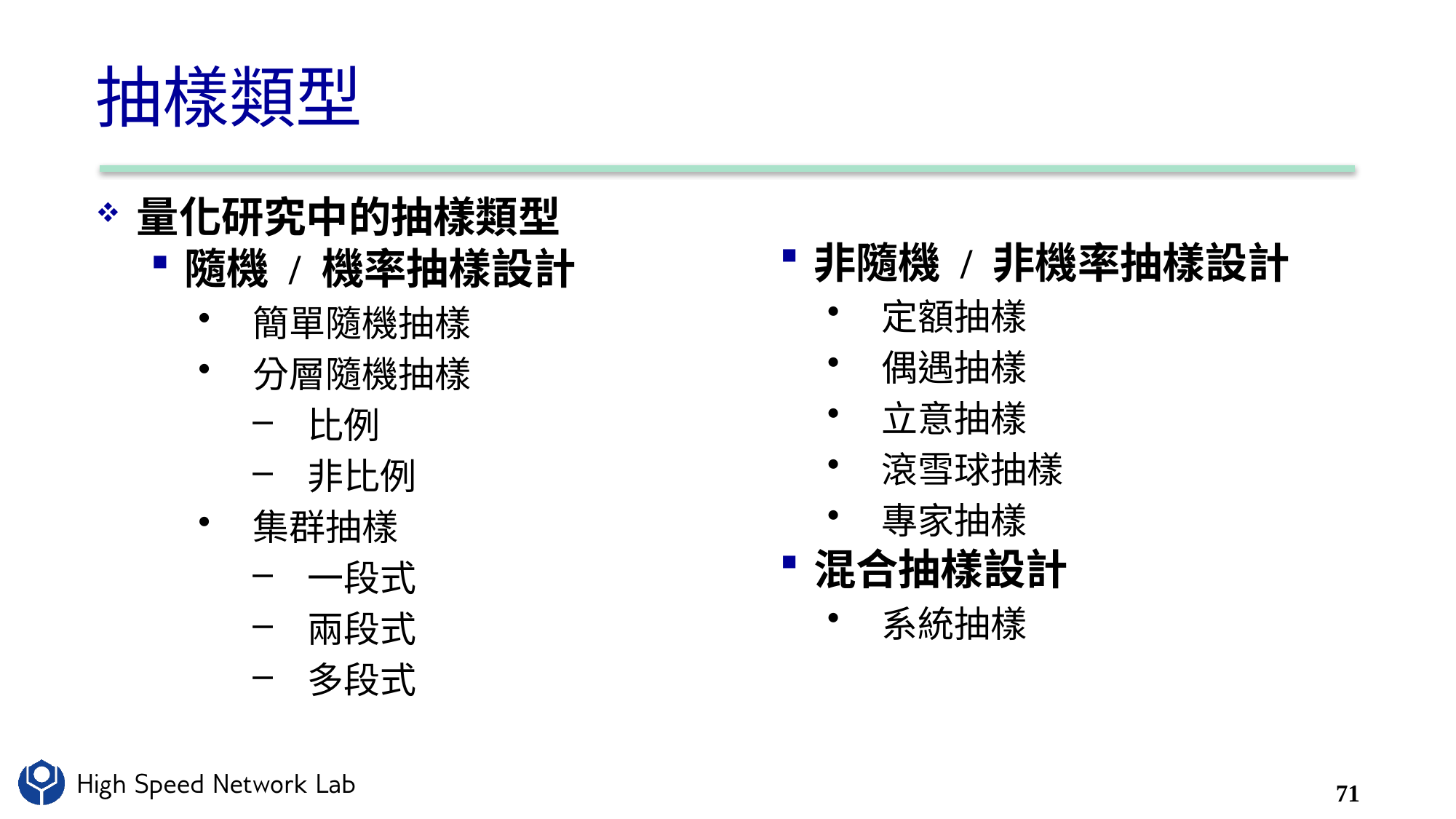

# 抽樣類型
量化研究中的抽樣類型
隨機 / 機率抽樣設計
簡單隨機抽樣
分層隨機抽樣
比例
非比例
集群抽樣
一段式
兩段式
多段式

非隨機 / 非機率抽樣設計
定額抽樣
偶遇抽樣
立意抽樣
滾雪球抽樣
專家抽樣
混合抽樣設計
系統抽樣

71